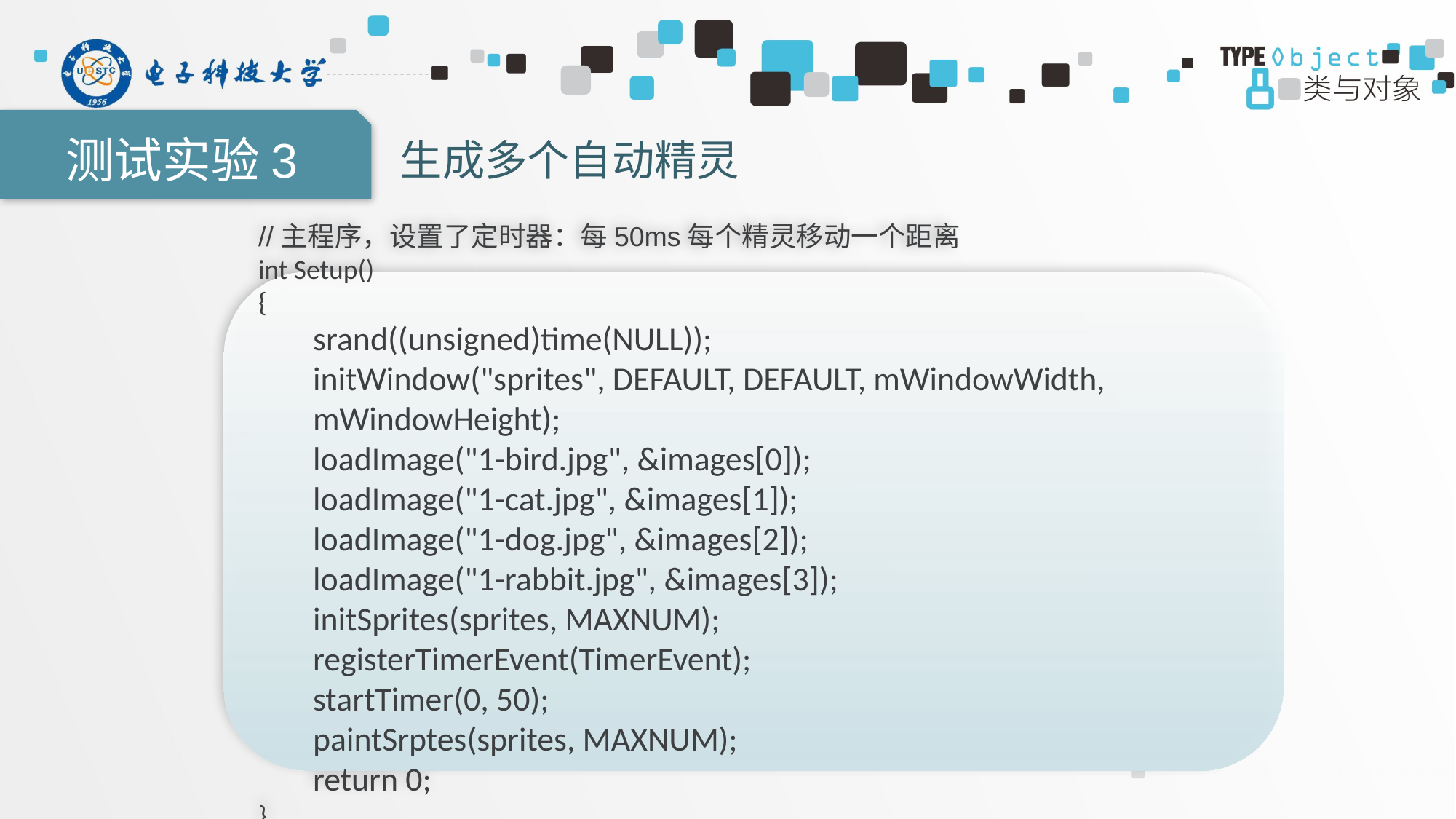

测试实验3
生成多个自动精灵
//主程序，设置了定时器：每50ms每个精灵移动一个距离
int Setup()
{
srand((unsigned)time(NULL));
initWindow("sprites", DEFAULT, DEFAULT, mWindowWidth, mWindowHeight);
loadImage("1-bird.jpg", &images[0]);
loadImage("1-cat.jpg", &images[1]);
loadImage("1-dog.jpg", &images[2]);
loadImage("1-rabbit.jpg", &images[3]);
initSprites(sprites, MAXNUM);
registerTimerEvent(TimerEvent);
startTimer(0, 50);
paintSrptes(sprites, MAXNUM);
return 0;
}